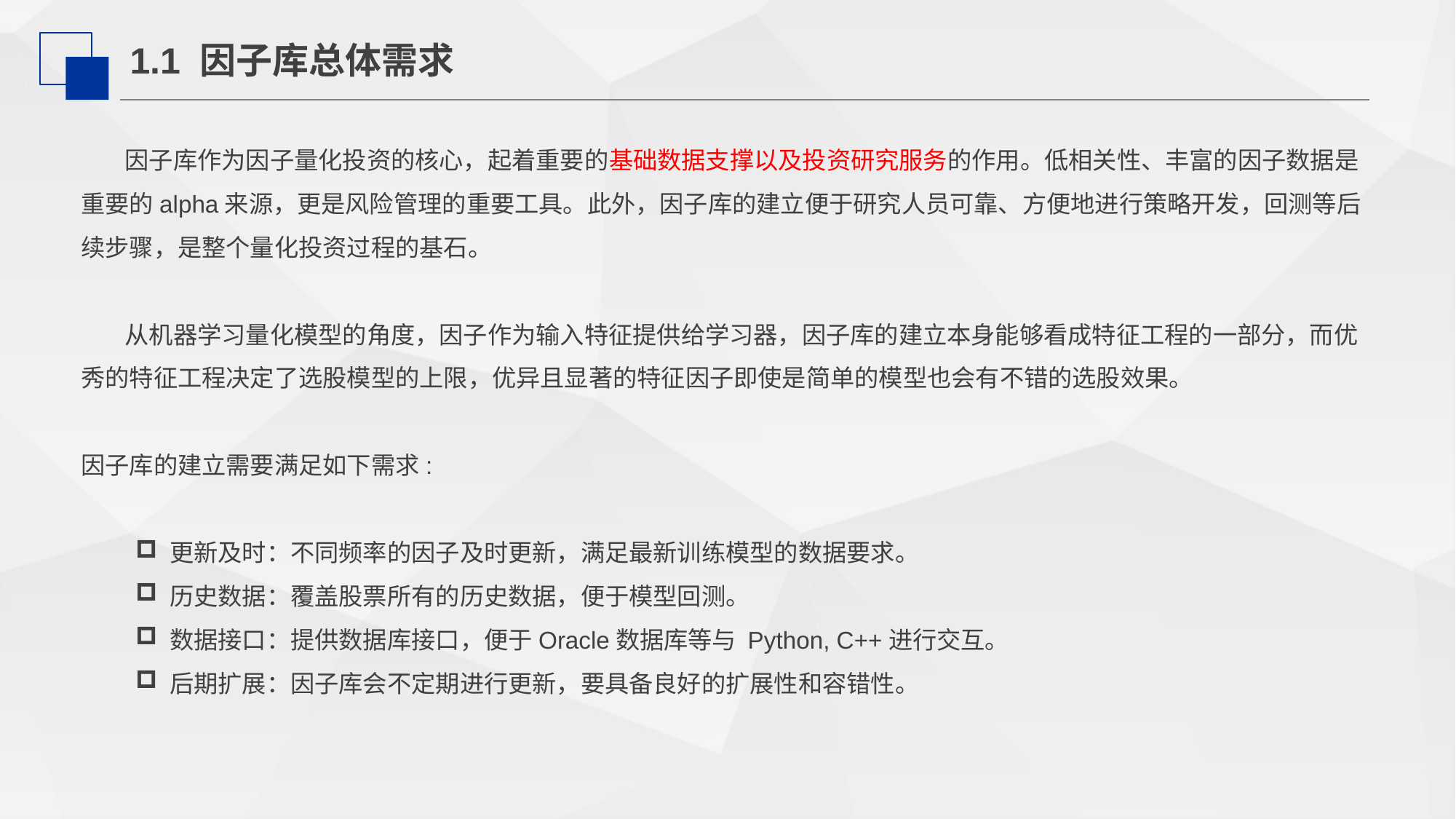

1.1 因子库总体需求
       因子库作为因子量化投资的核心，起着重要的基础数据支撑以及投资研究服务的作用。低相关性、丰富的因子数据是重要的alpha来源，更是风险管理的重要工具。此外，因子库的建立便于研究人员可靠、方便地进行策略开发，回测等后续步骤，是整个量化投资过程的基石。

       从机器学习量化模型的角度，因子作为输入特征提供给学习器，因子库的建立本身能够看成特征工程的一部分，而优秀的特征工程决定了选股模型的上限，优异且显著的特征因子即使是简单的模型也会有不错的选股效果。

因子库的建立需要满足如下需求:

更新及时：不同频率的因子及时更新，满足最新训练模型的数据要求。
历史数据：覆盖股票所有的历史数据，便于模型回测。
数据接口：提供数据库接口，便于Oracle数据库等与 Python, C++进行交互。
后期扩展：因子库会不定期进行更新，要具备良好的扩展性和容错性。